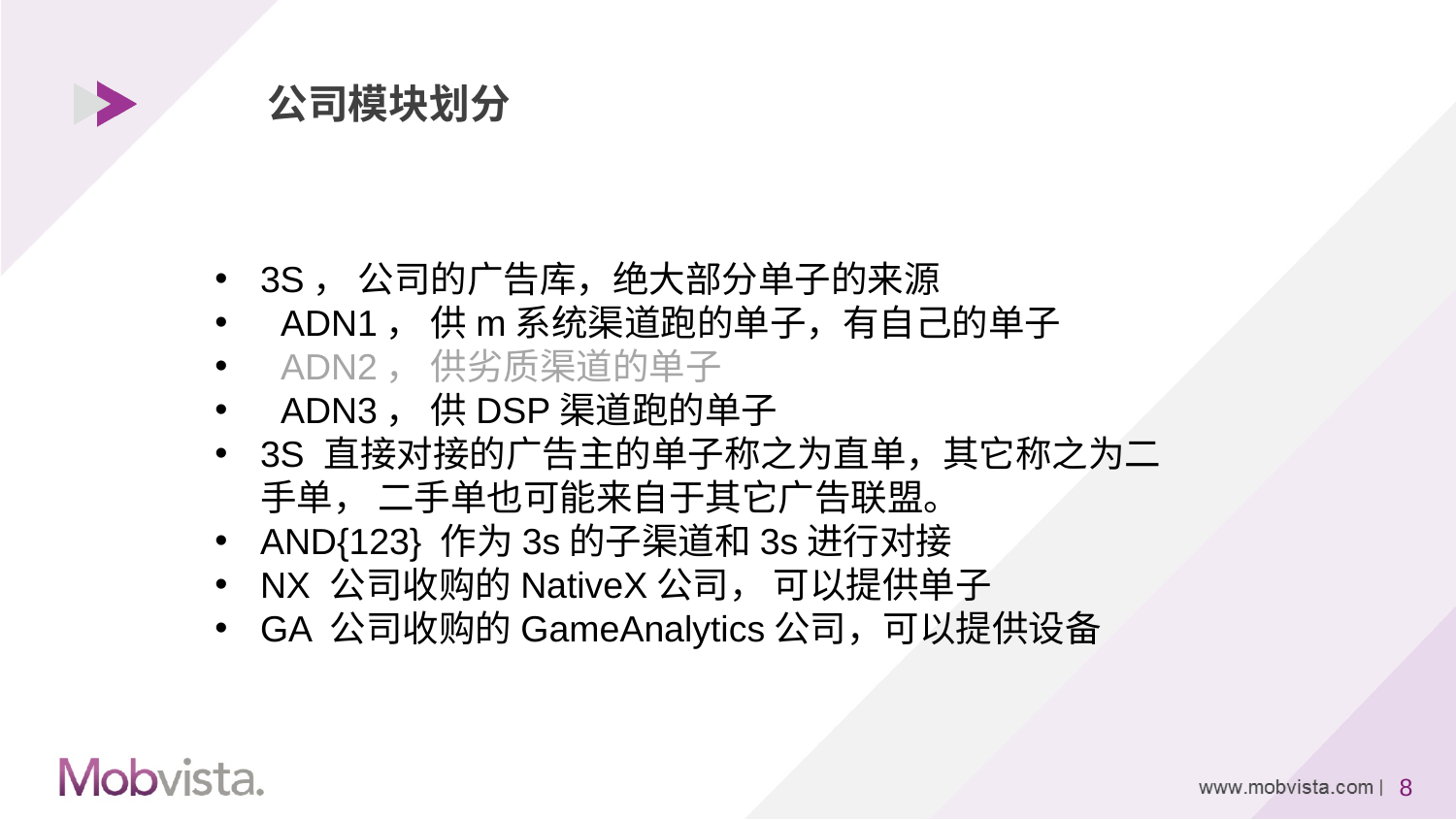

# 公司模块划分
3S， 公司的广告库，绝大部分单子的来源
  ADN1， 供m系统渠道跑的单子，有自己的单子
  ADN2， 供劣质渠道的单子
  ADN3， 供DSP渠道跑的单子
3S 直接对接的广告主的单子称之为直单，其它称之为二手单， 二手单也可能来自于其它广告联盟。
AND{123} 作为3s的子渠道和3s进行对接
NX 公司收购的NativeX公司， 可以提供单子
GA 公司收购的GameAnalytics公司，可以提供设备
8